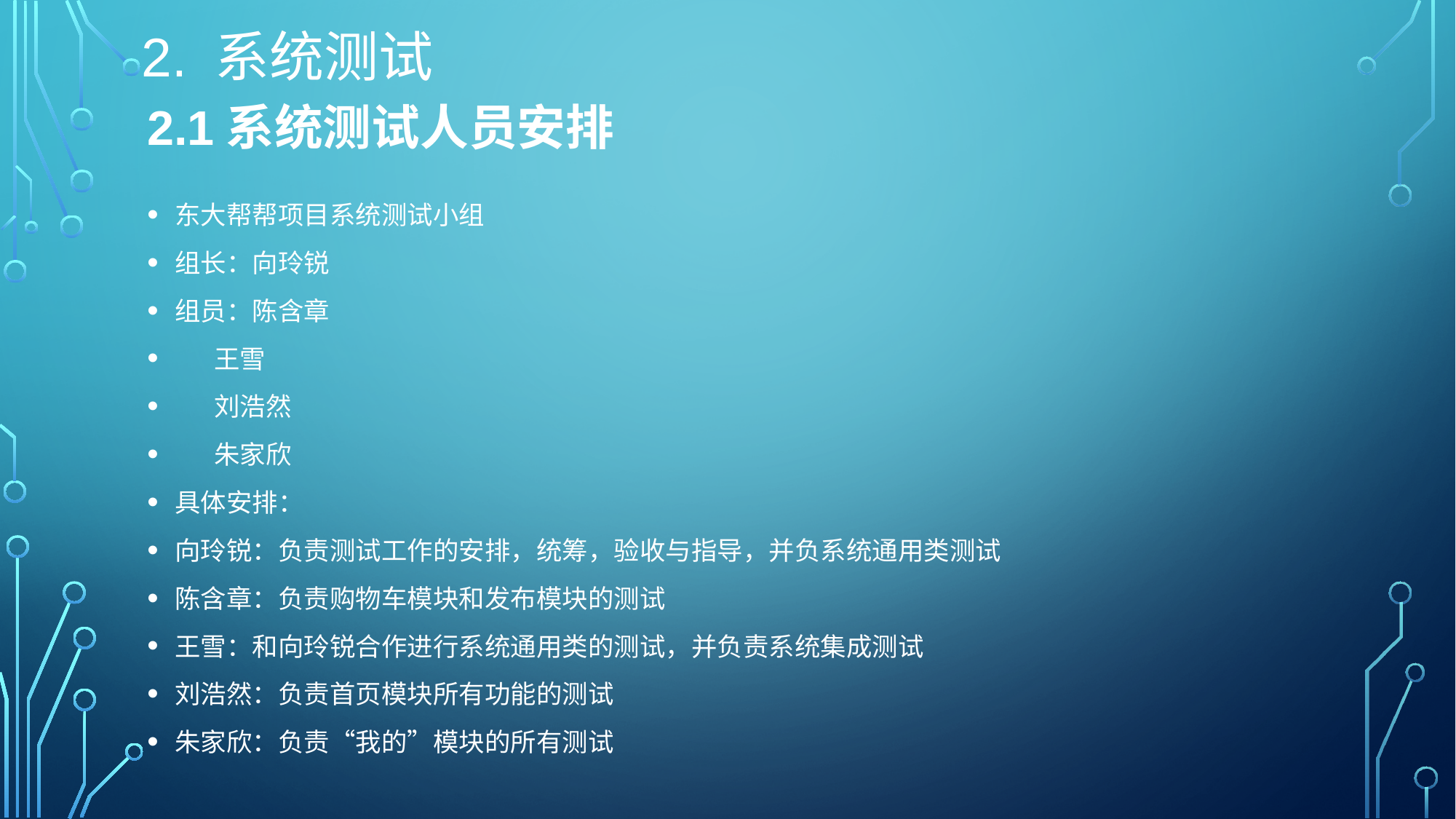

2. 系统测试
# 2.1系统测试人员安排
东大帮帮项目系统测试小组
组长：向玲锐
组员：陈含章
      王雪
      刘浩然
      朱家欣
具体安排：
向玲锐：负责测试工作的安排，统筹，验收与指导，并负系统通用类测试
陈含章：负责购物车模块和发布模块的测试
王雪：和向玲锐合作进行系统通用类的测试，并负责系统集成测试
刘浩然：负责首页模块所有功能的测试
朱家欣：负责“我的”模块的所有测试